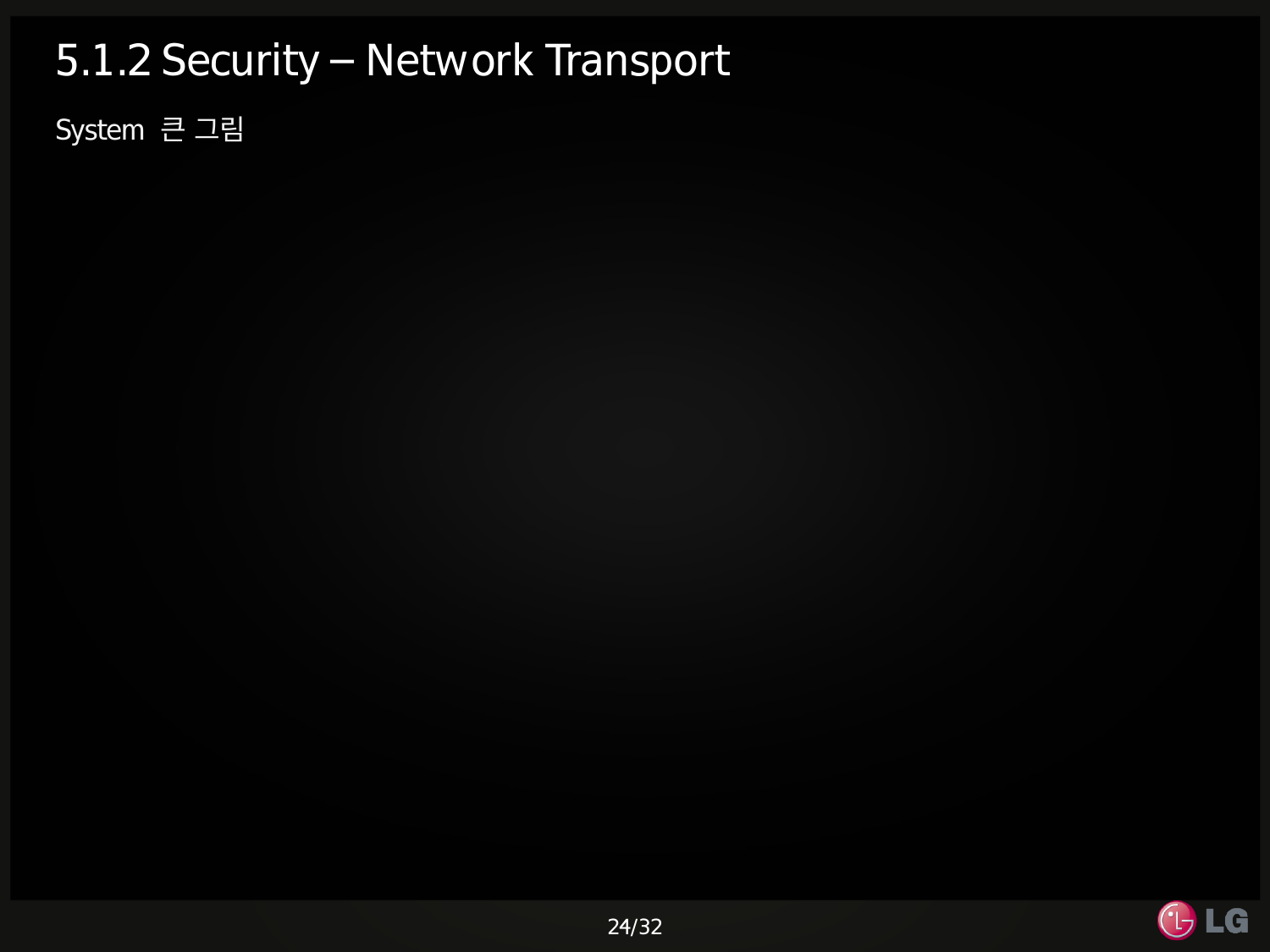

# 5.1.2 Security – Network Transport
System 큰 그림
24/32